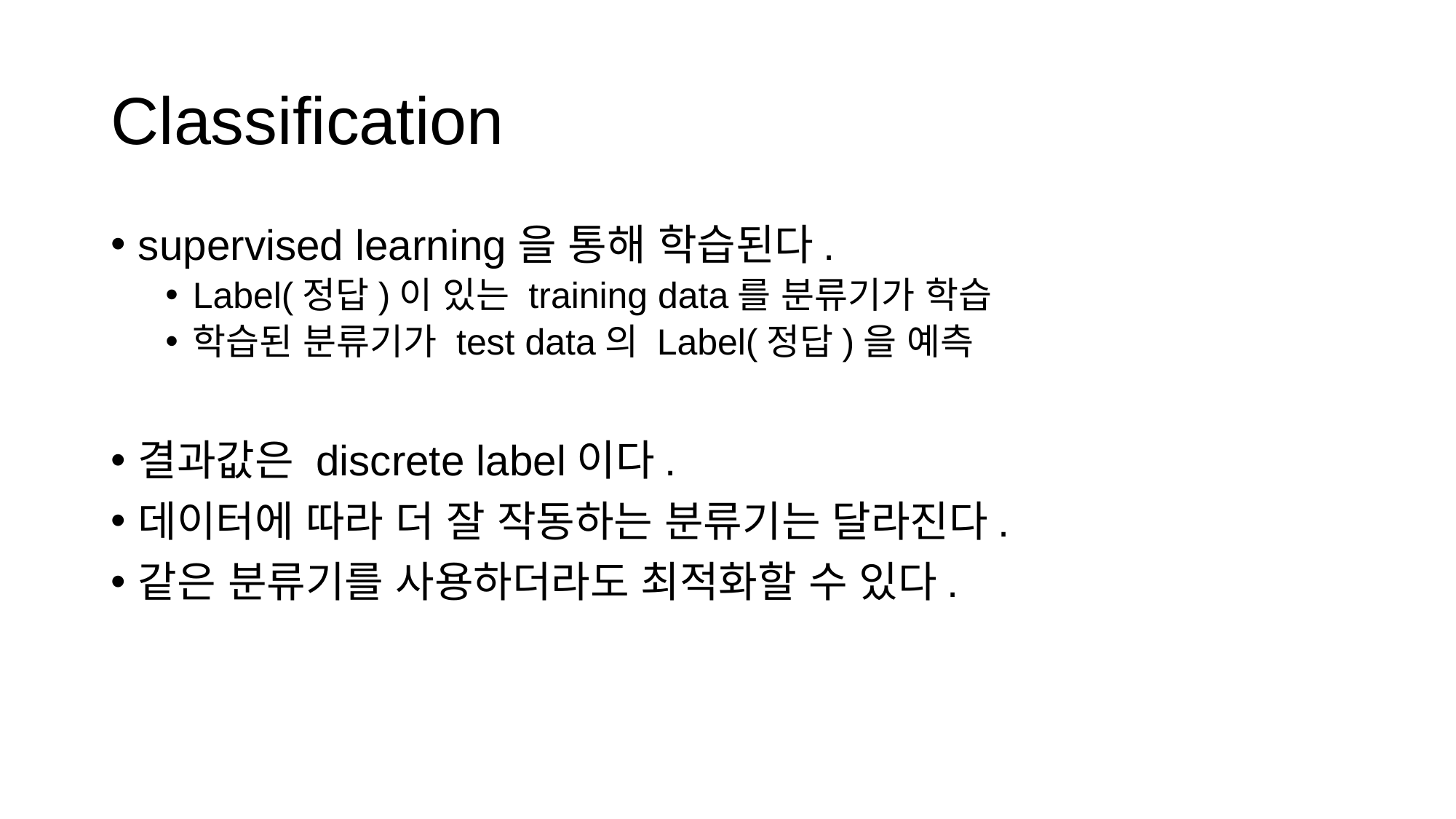

# Classification
supervised learning을 통해 학습된다.
Label(정답)이 있는 training data를 분류기가 학습
학습된 분류기가 test data의 Label(정답)을 예측

결과값은 discrete label이다.
데이터에 따라 더 잘 작동하는 분류기는 달라진다.
같은 분류기를 사용하더라도 최적화할 수 있다.